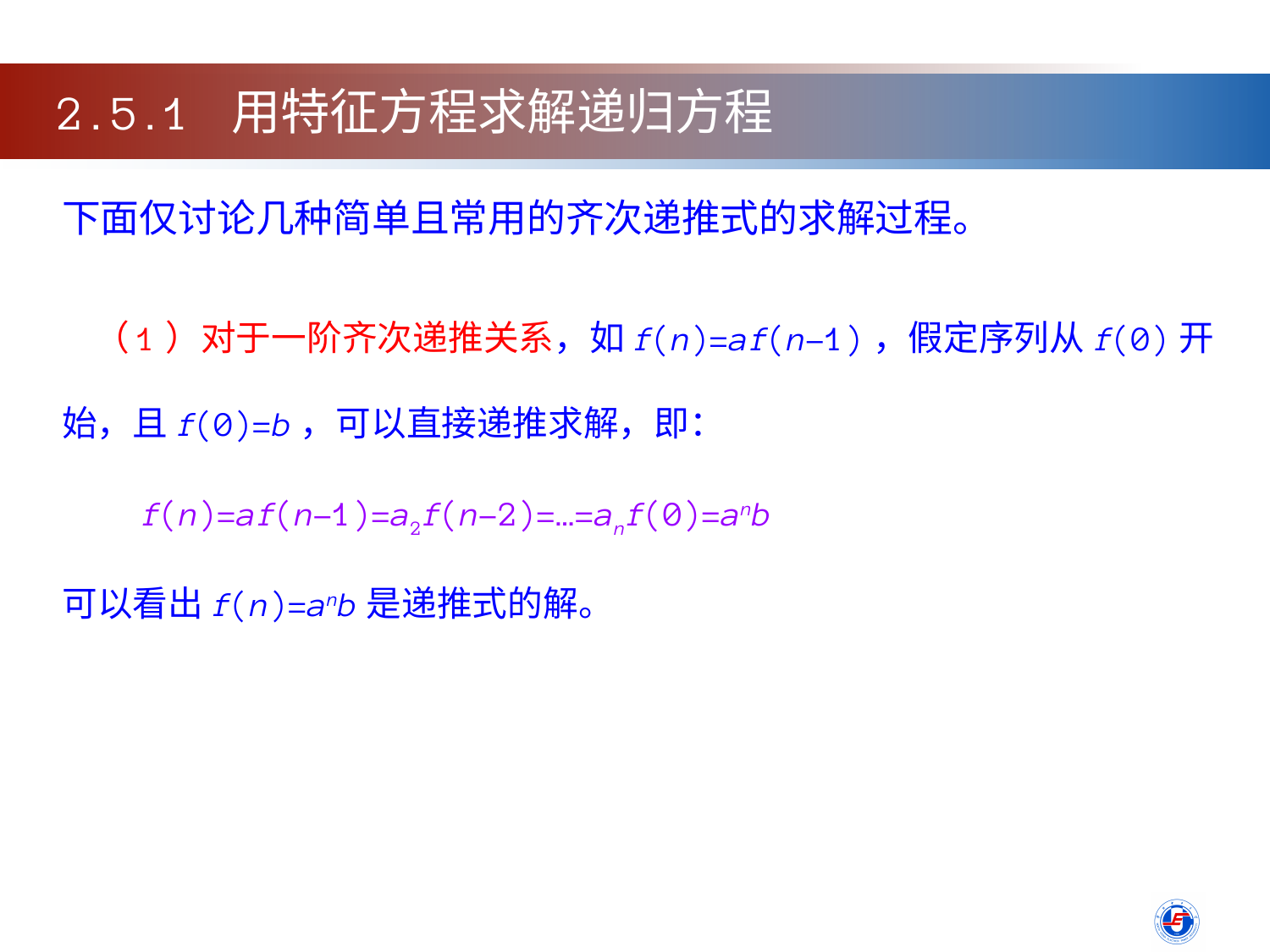

2.5.1 用特征方程求解递归方程
下面仅讨论几种简单且常用的齐次递推式的求解过程。
   （1）对于一阶齐次递推关系，如f(n)=af(n-1)，假定序列从f(0)开始，且f(0)=b，可以直接递推求解，即：
　　f(n)=af(n-1)=a2f(n-2)=…=anf(0)=anb
可以看出f(n)=anb是递推式的解。